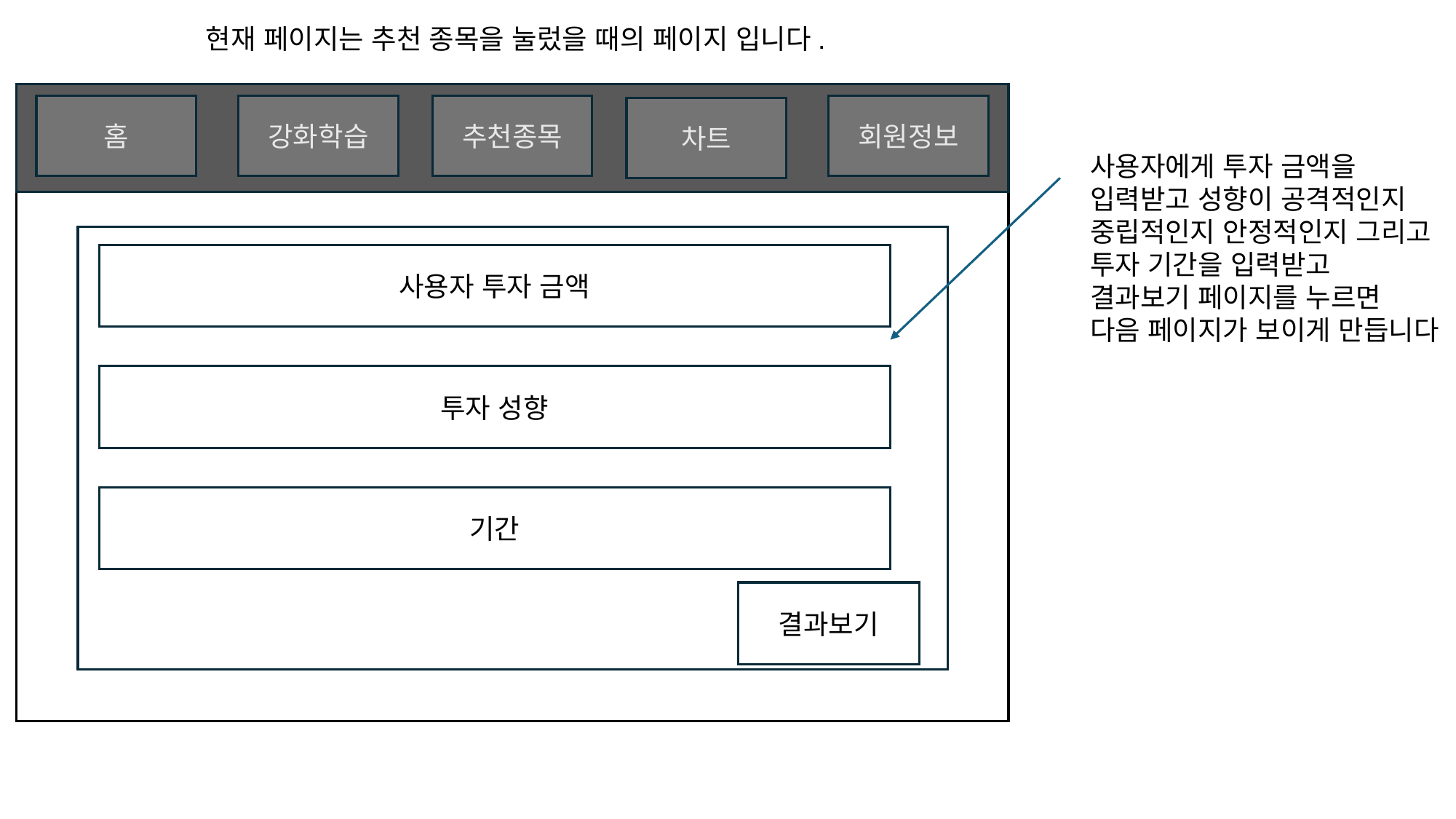

현재 페이지는 추천 종목을 눌렀을 때의 페이지 입니다.

추천종목
강화학습
홈
회원정보
차트
사용자에게 투자 금액을
입력받고 성향이 공격적인지
중립적인지 안정적인지 그리고
투자 기간을 입력받고
결과보기 페이지를 누르면
다음 페이지가 보이게 만듭니다

사용자 투자 금액
투자 성향
기간
결과보기